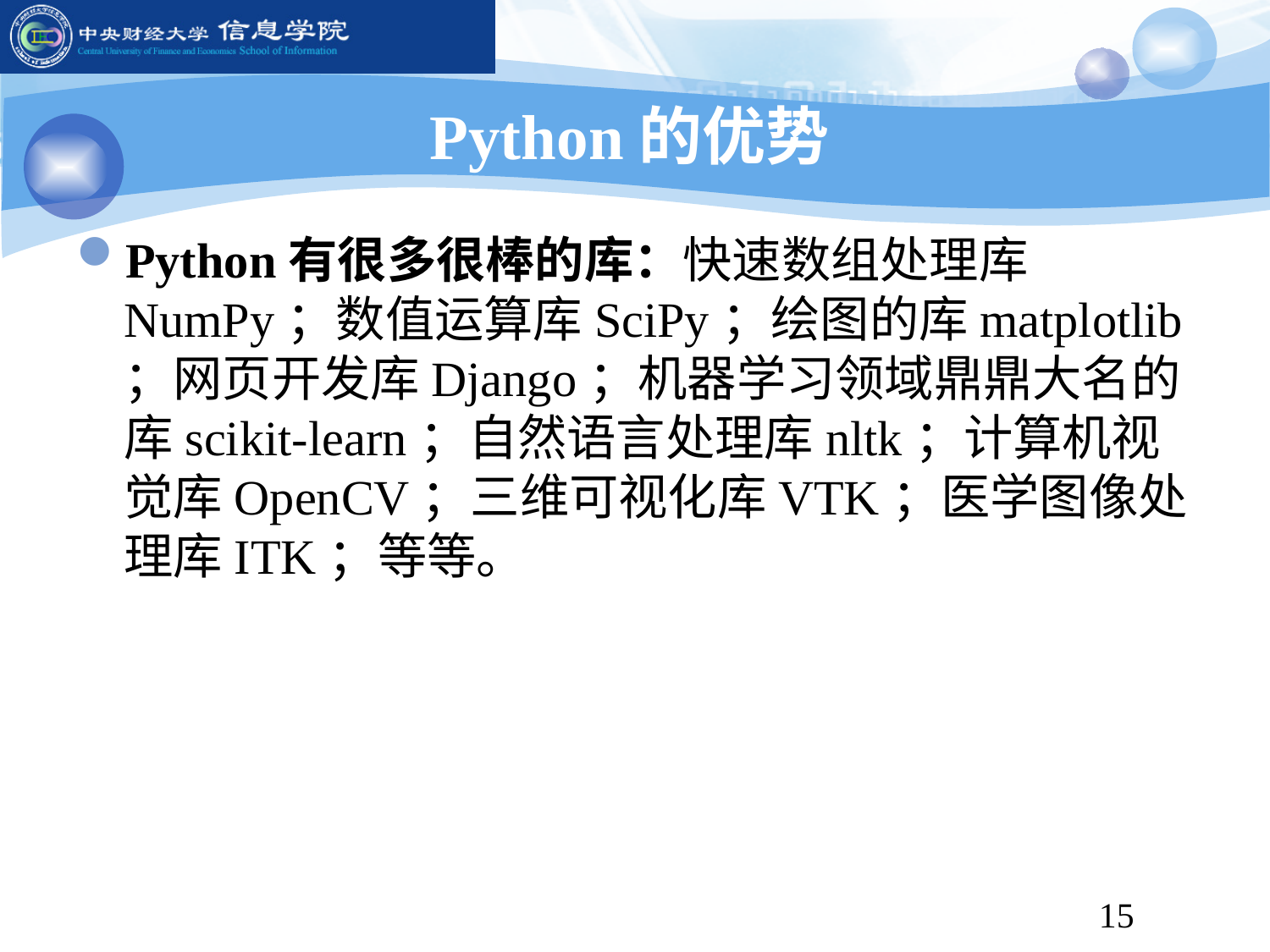

# Python的优势
Python有很多很棒的库：快速数组处理库NumPy；数值运算库SciPy；绘图的库matplotlib ；网页开发库Django；机器学习领域鼎鼎大名的库scikit-learn；自然语言处理库nltk；计算机视觉库OpenCV；三维可视化库VTK；医学图像处理库ITK；等等。